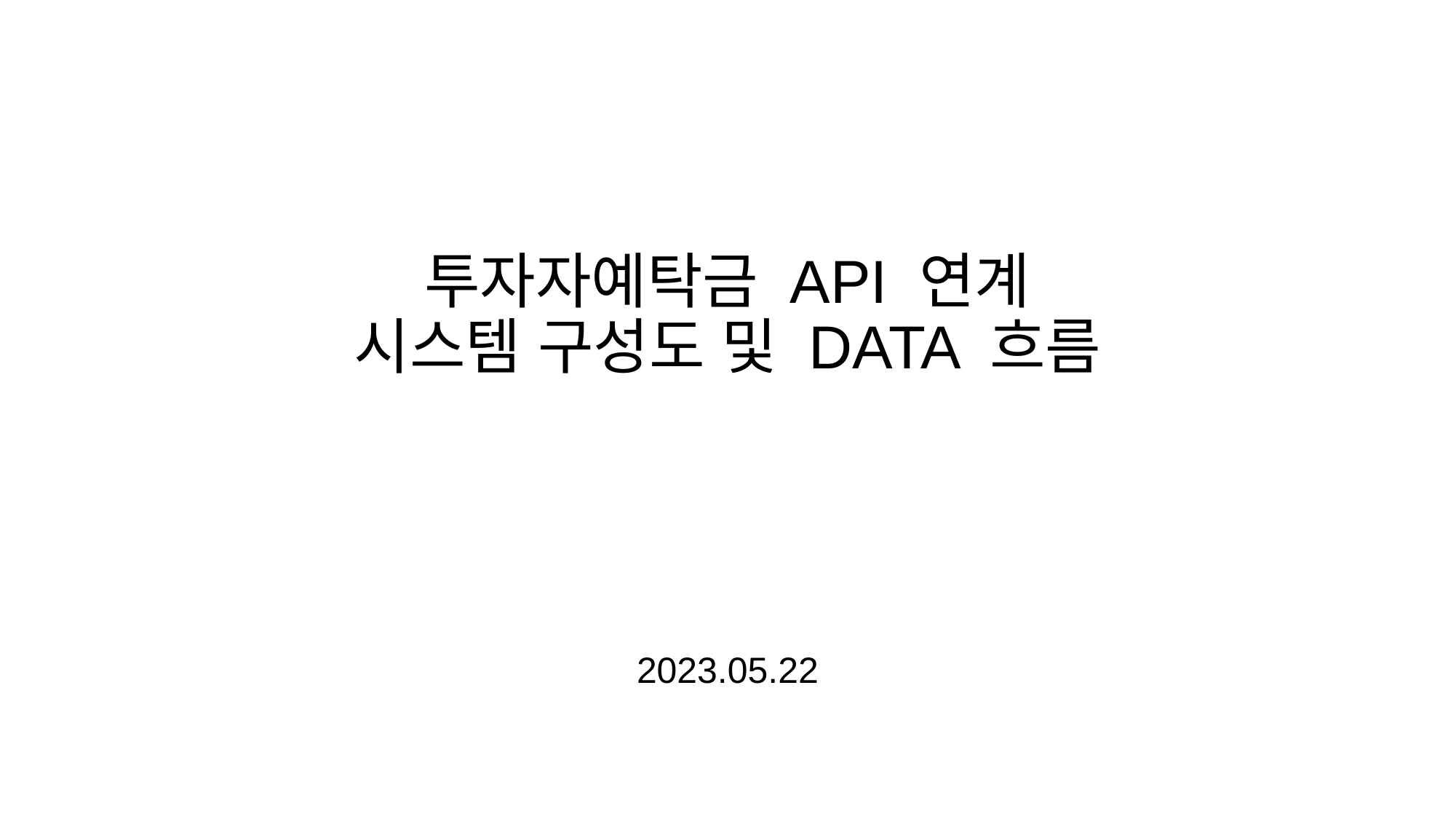

# 투자자예탁금 API 연계 시스템 구성도 및 DATA 흐름
2023.05.22